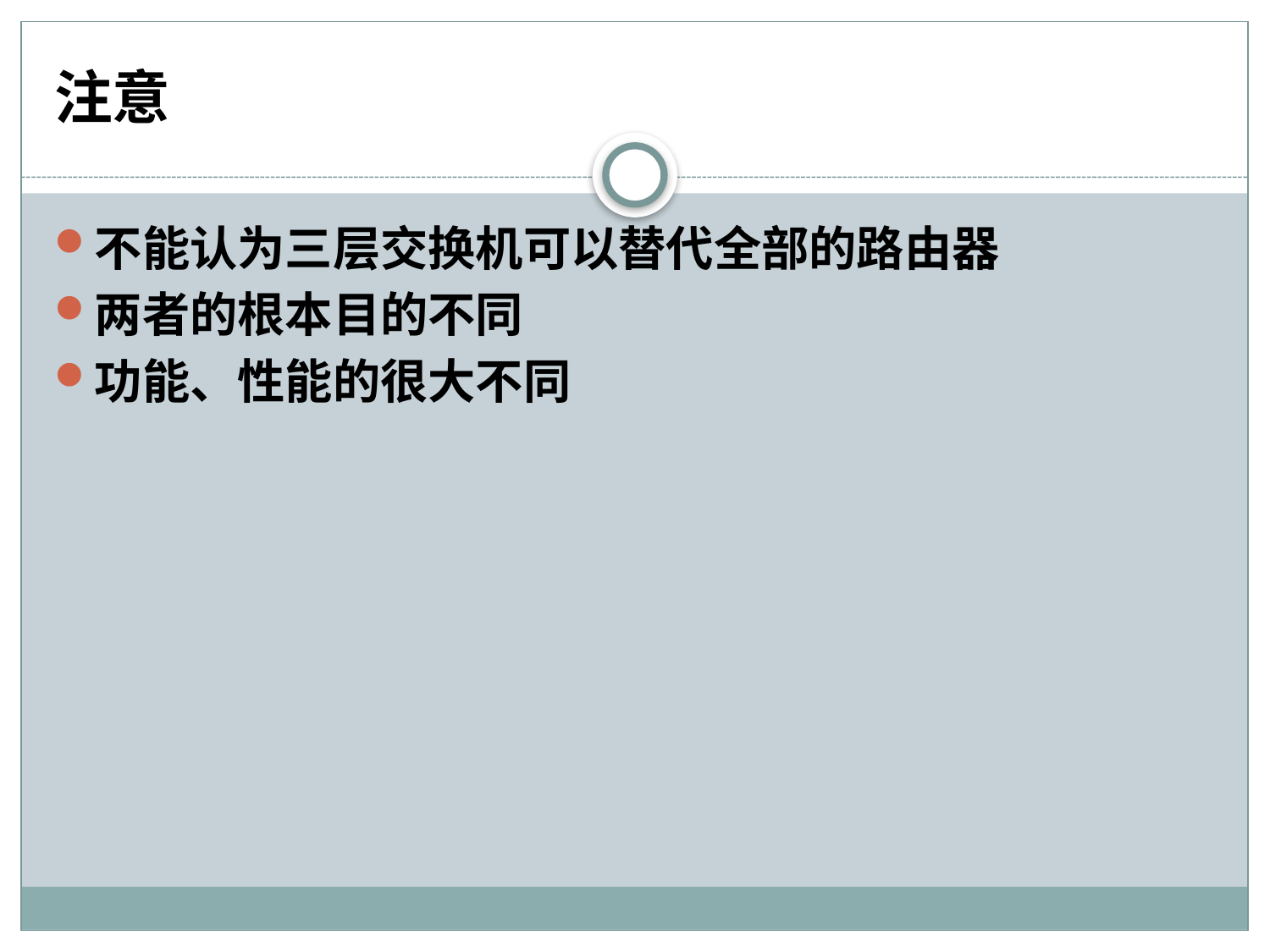

# 注意
不能认为三层交换机可以替代全部的路由器
两者的根本目的不同
功能、性能的很大不同